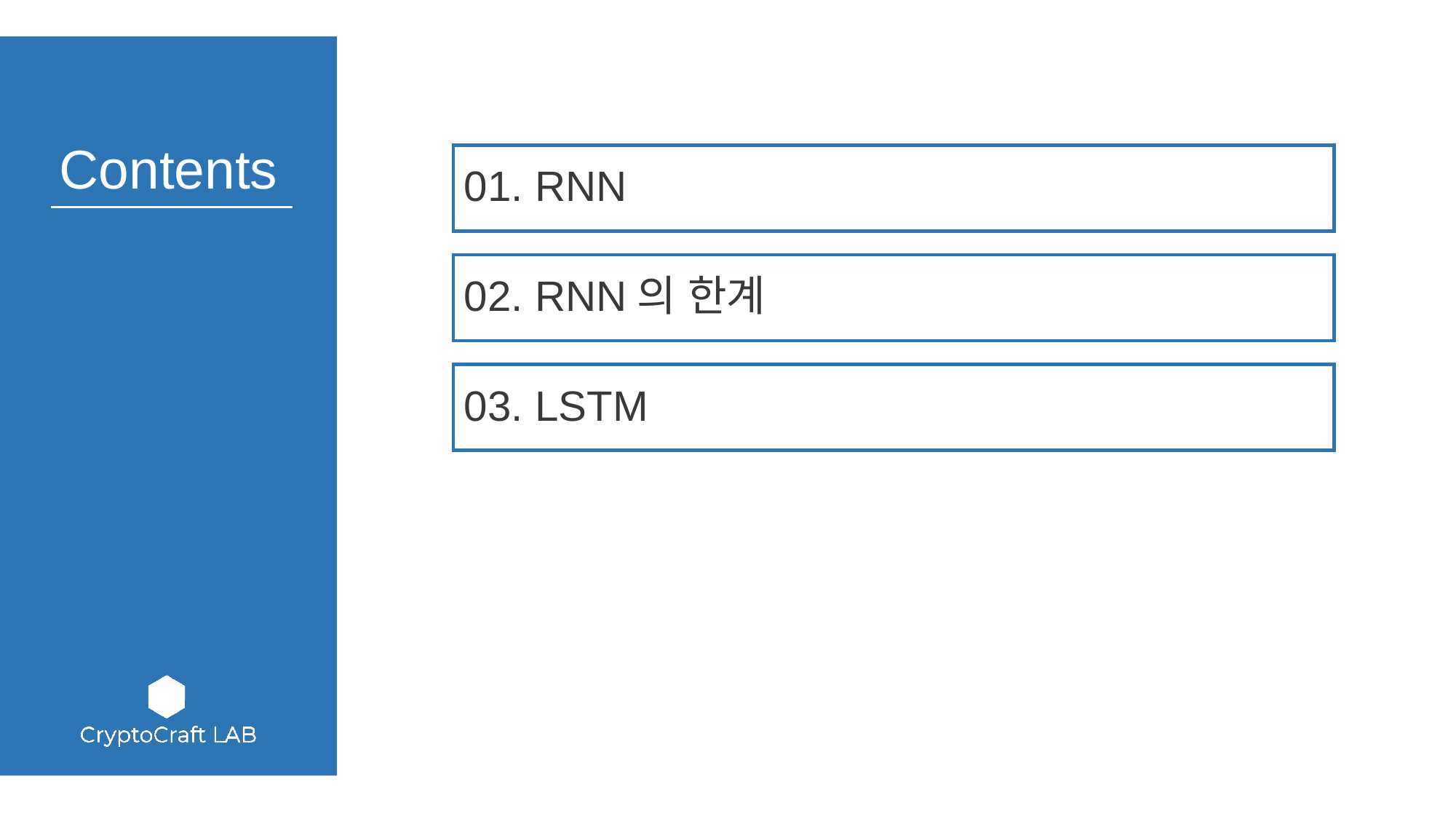

01. RNN
02. RNN의 한계
03. LSTM